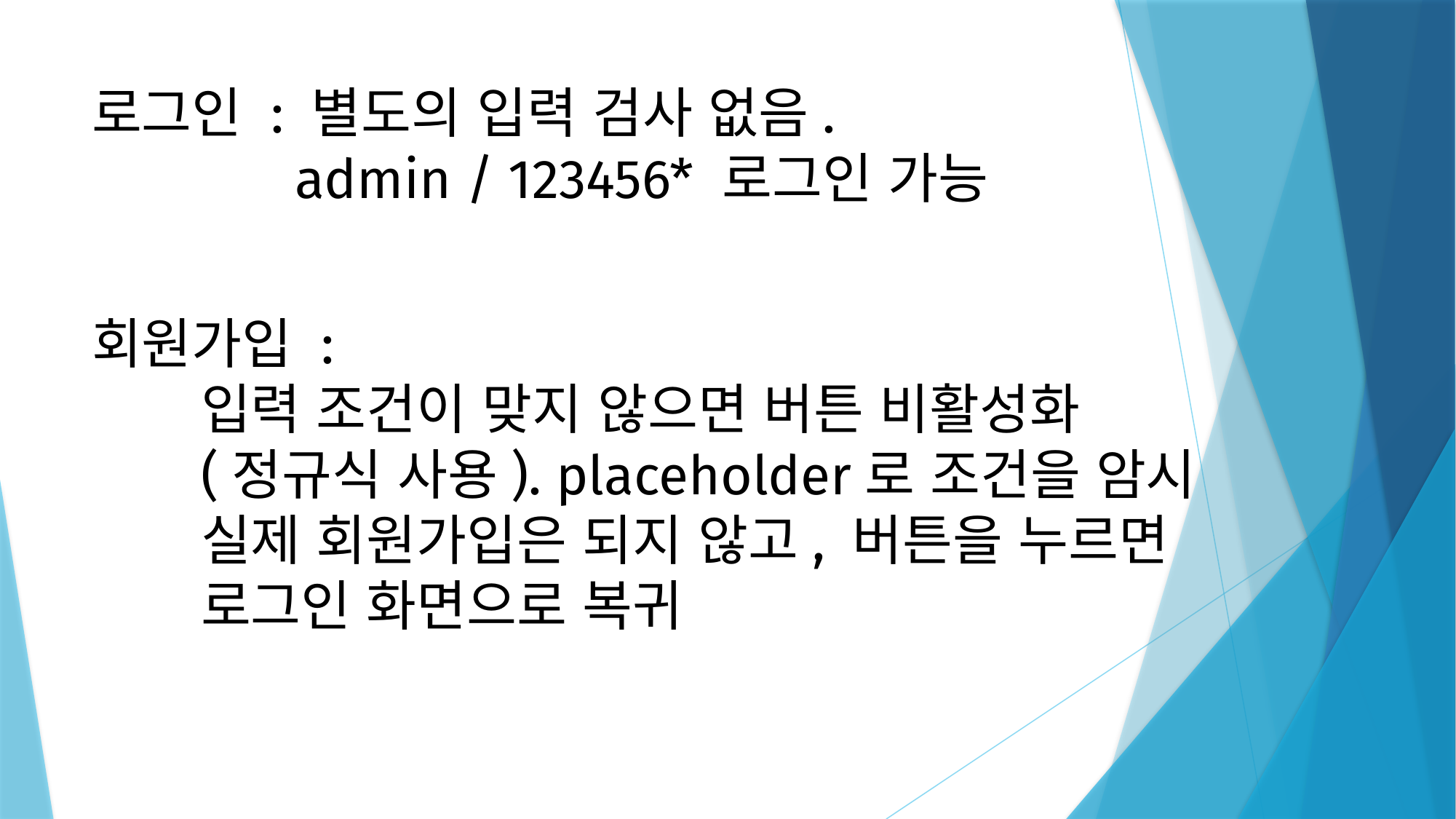

# 로그인 : 별도의 입력 검사 없음. admin / 123456* 로그인 가능
회원가입 :
	입력 조건이 맞지 않으면 버튼 비활성화
	(정규식 사용). placeholder로 조건을 암시
	실제 회원가입은 되지 않고, 버튼을 누르면
	로그인 화면으로 복귀